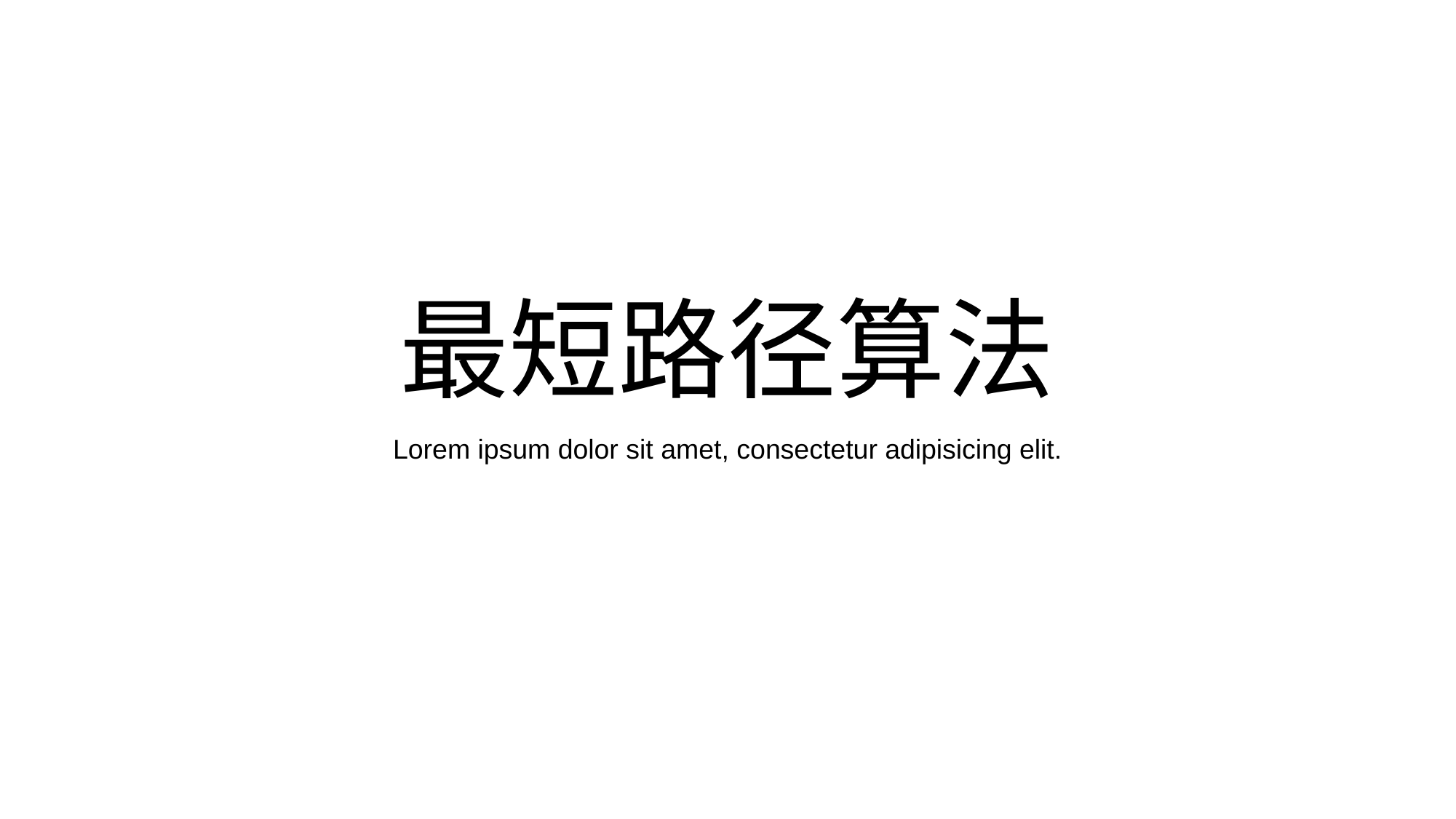

# 最短路径算法
Lorem ipsum dolor sit amet, consectetur adipisicing elit.